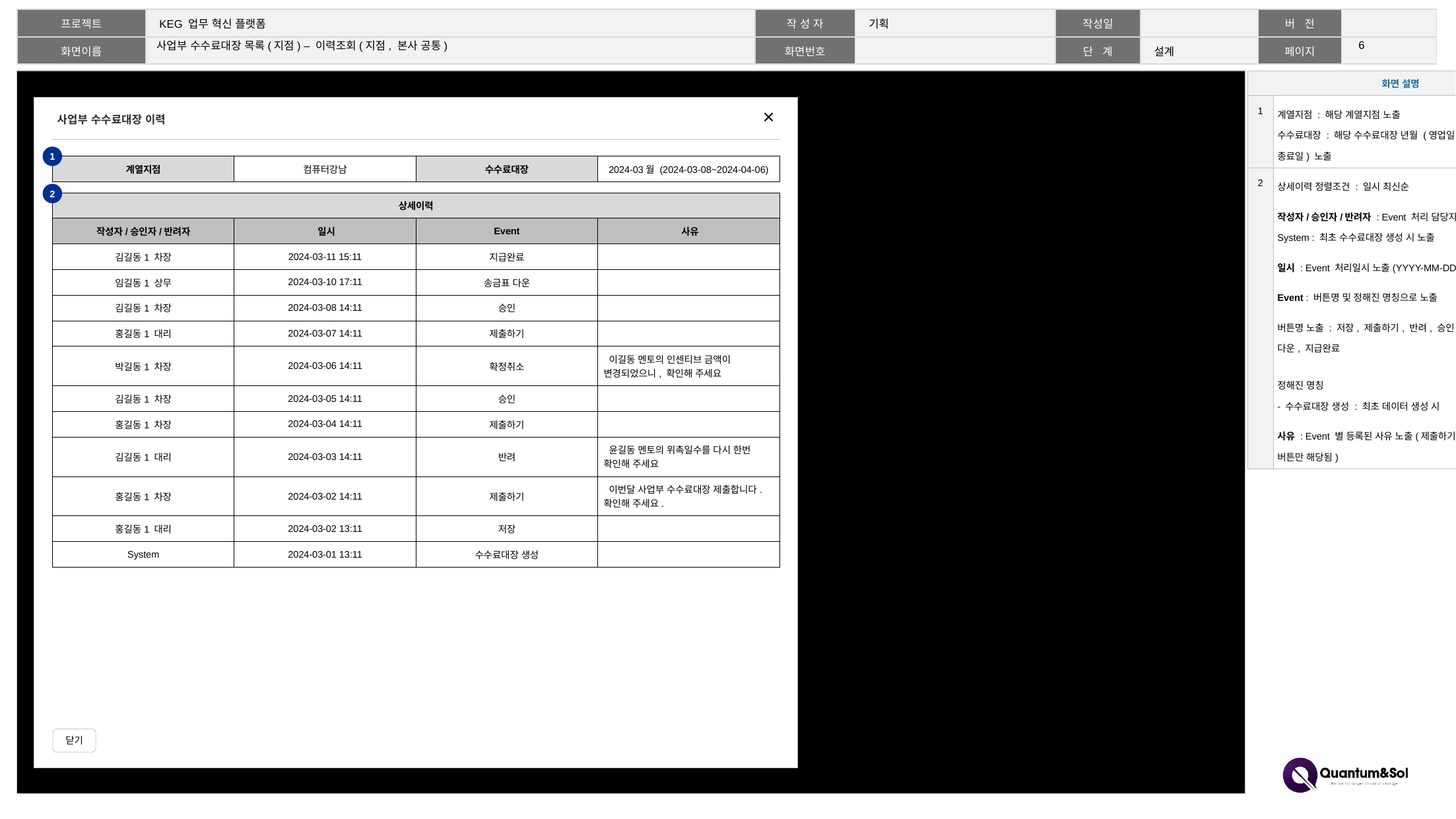

6

# 사업부 수수료대장 목록(지점) – 이력조회(지점, 본사 공통)
| 화면 설명 |  |
| --- | --- |
| 1 | 계열지점 : 해당 계열지점 노출 수수료대장 : 해당 수수료대장 년월 (영업일 시작일 ~ 영업일 종료일) 노출 |
| 2 | 상세이력 정렬조건 : 일시 최신순 작성자/승인자/반려자 : Event 처리 담당자 노출 System : 최초 수수료대장 생성 시 노출 일시 : Event 처리일시 노출(YYYY-MM-DD HH:MM) Event : 버튼명 및 정해진 명칭으로 노출 버튼명 노출 : 저장, 제출하기, 반려, 승인, 확정취소, 송금표 다운, 지급완료 정해진 명칭 - 수수료대장 생성 : 최초 데이터 생성 시 사유 : Event 별 등록된 사유 노출(제출하기, 반려, 확정취소 버튼만 해당됨) |
사업부 수수료대장 이력
1
| 계열지점 | 컴퓨터강남 | 수수료대장 | 2024-03월 (2024-03-08~2024-04-06) |
| --- | --- | --- | --- |
|  |  |  |  |
| 상세이력 |  |  |  |
| 작성자/승인자/반려자 | 일시 | Event | 사유 |
| 김길동1 차장 | 2024-03-11 15:11 | 지급완료 |  |
| 임길동1 상무 | 2024-03-10 17:11 | 송금표 다운 |  |
| 김길동1 차장 | 2024-03-08 14:11 | 승인 |  |
| 홍길동1 대리 | 2024-03-07 14:11 | 제출하기 |  |
| 박길동1 차장 | 2024-03-06 14:11 | 확정취소 | 이길동 멘토의 인센티브 금액이 변경되었으니, 확인해 주세요 |
| 김길동1 차장 | 2024-03-05 14:11 | 승인 |  |
| 홍길동1 차장 | 2024-03-04 14:11 | 제출하기 |  |
| 김길동1 대리 | 2024-03-03 14:11 | 반려 | 윤길동 멘토의 위촉일수를 다시 한번 확인해 주세요 |
| 홍길동1 차장 | 2024-03-02 14:11 | 제출하기 | 이번달 사업부 수수료대장 제출합니다. 확인해 주세요. |
| 홍길동1 대리 | 2024-03-02 13:11 | 저장 |  |
| System | 2024-03-01 13:11 | 수수료대장 생성 |  |
2
닫기